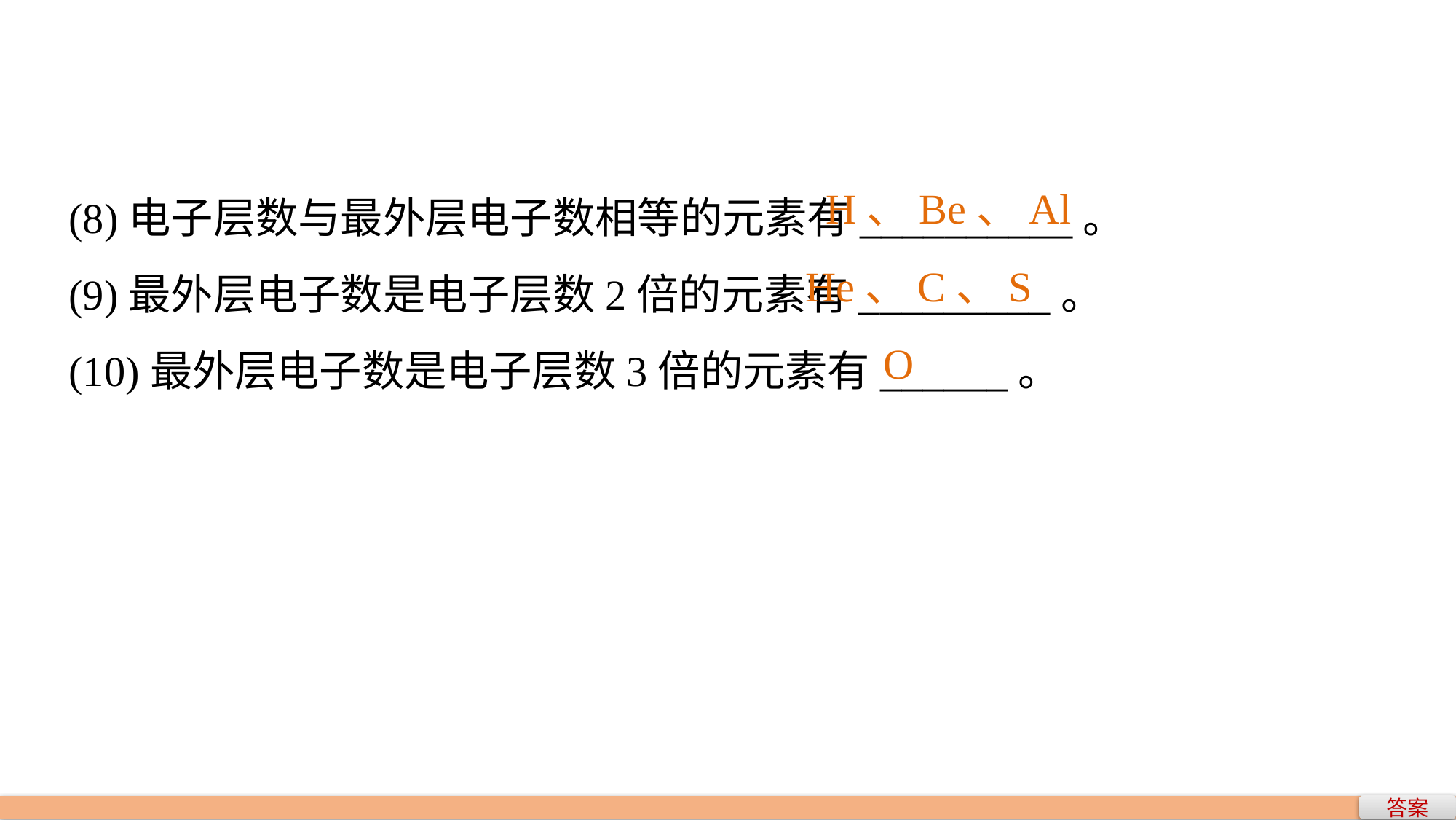

(8)电子层数与最外层电子数相等的元素有__________。
(9)最外层电子数是电子层数2倍的元素有_________。
(10)最外层电子数是电子层数3倍的元素有______。
H、Be、Al
He、C、S
O
答案